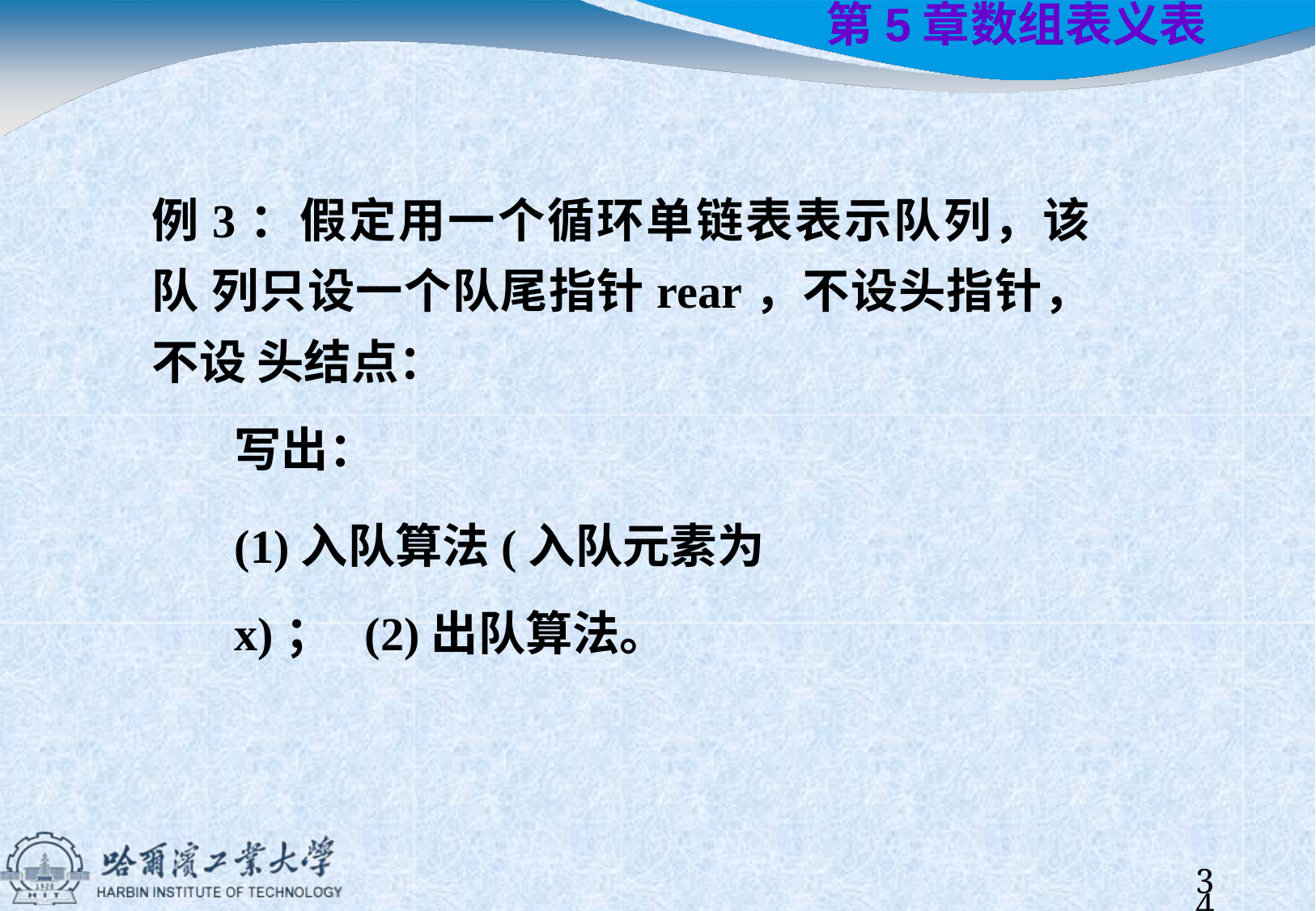

# 第5章	数组表义表
例3：假定用一个循环单链表表示队列，该队 列只设一个队尾指针rear，不设头指针，不设 头结点：
写出：
(1)入队算法(入队元素为x)；  (2)出队算法。
34